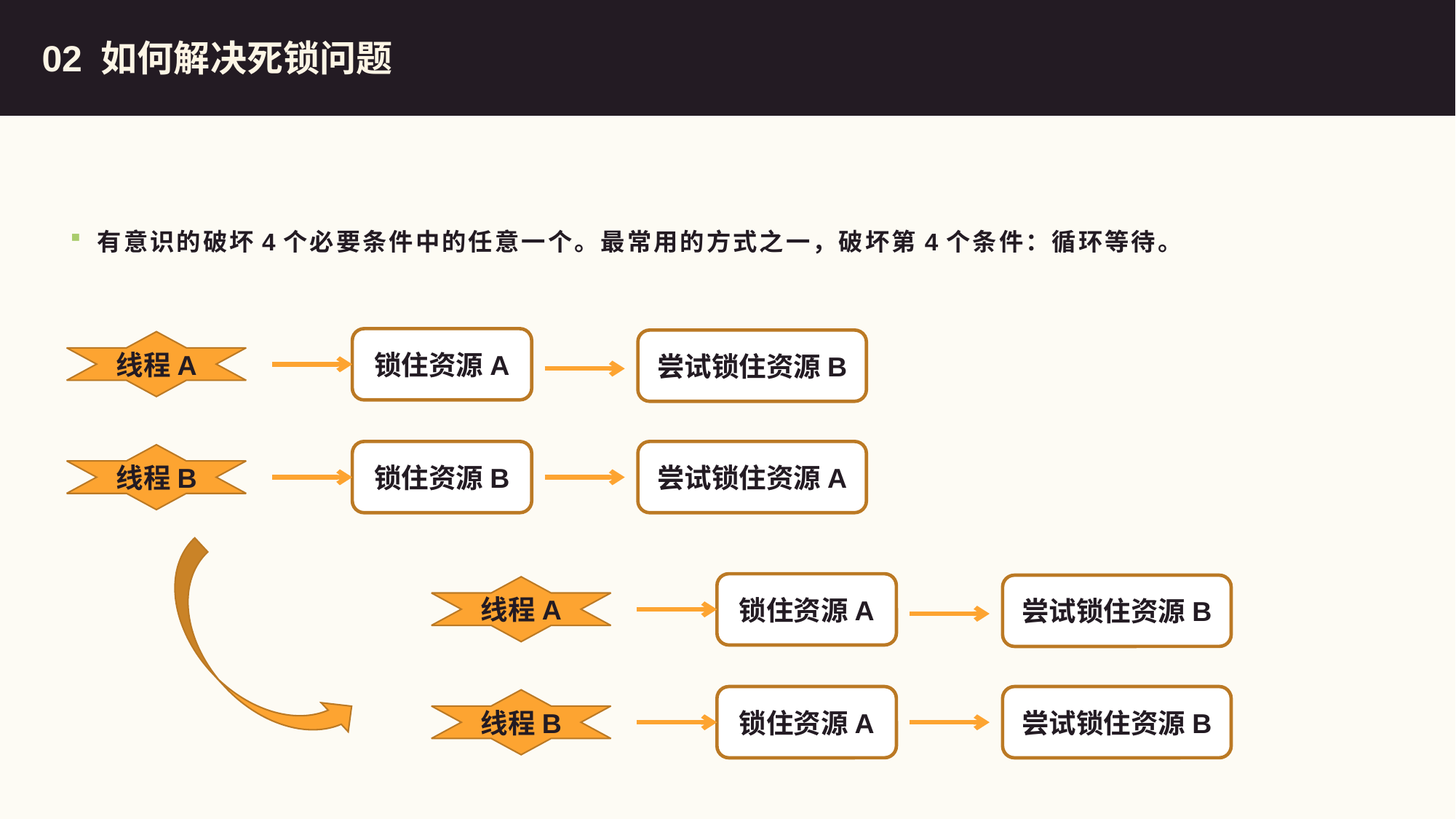

总结
02 如何解决死锁问题
有意识的破坏4个必要条件中的任意一个。最常用的方式之一，破坏第4个条件：循环等待。
锁住资源A
尝试锁住资源B
线程A
锁住资源B
尝试锁住资源A
线程B

锁住资源A
尝试锁住资源B
线程A
锁住资源A
尝试锁住资源B
线程B